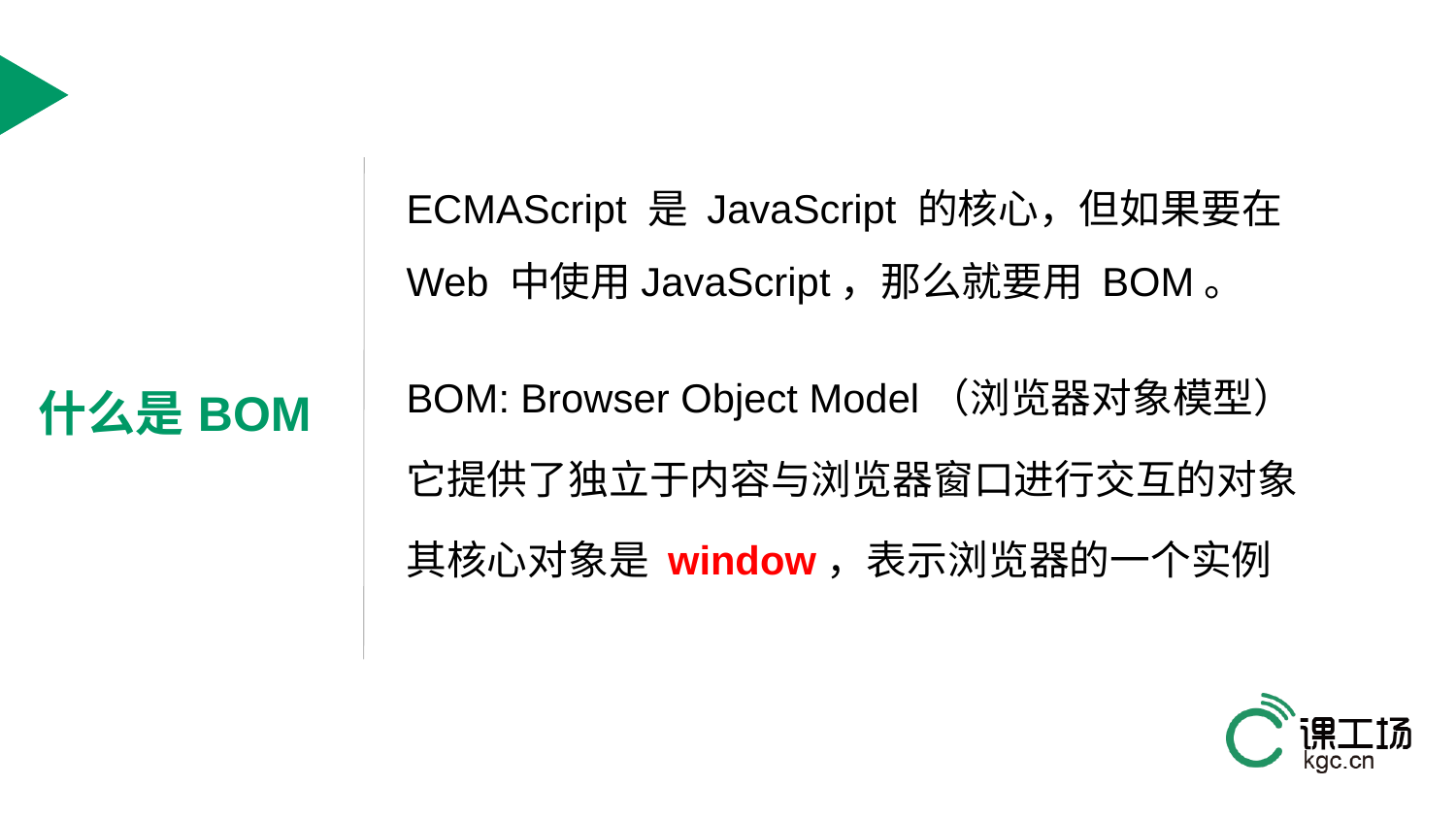

什么是BOM
ECMAScript 是 JavaScript 的核心，但如果要在Web 中使用JavaScript，那么就要用 BOM。
BOM: Browser Object Model（浏览器对象模型）
它提供了独立于内容与浏览器窗口进行交互的对象
其核心对象是 window，表示浏览器的一个实例